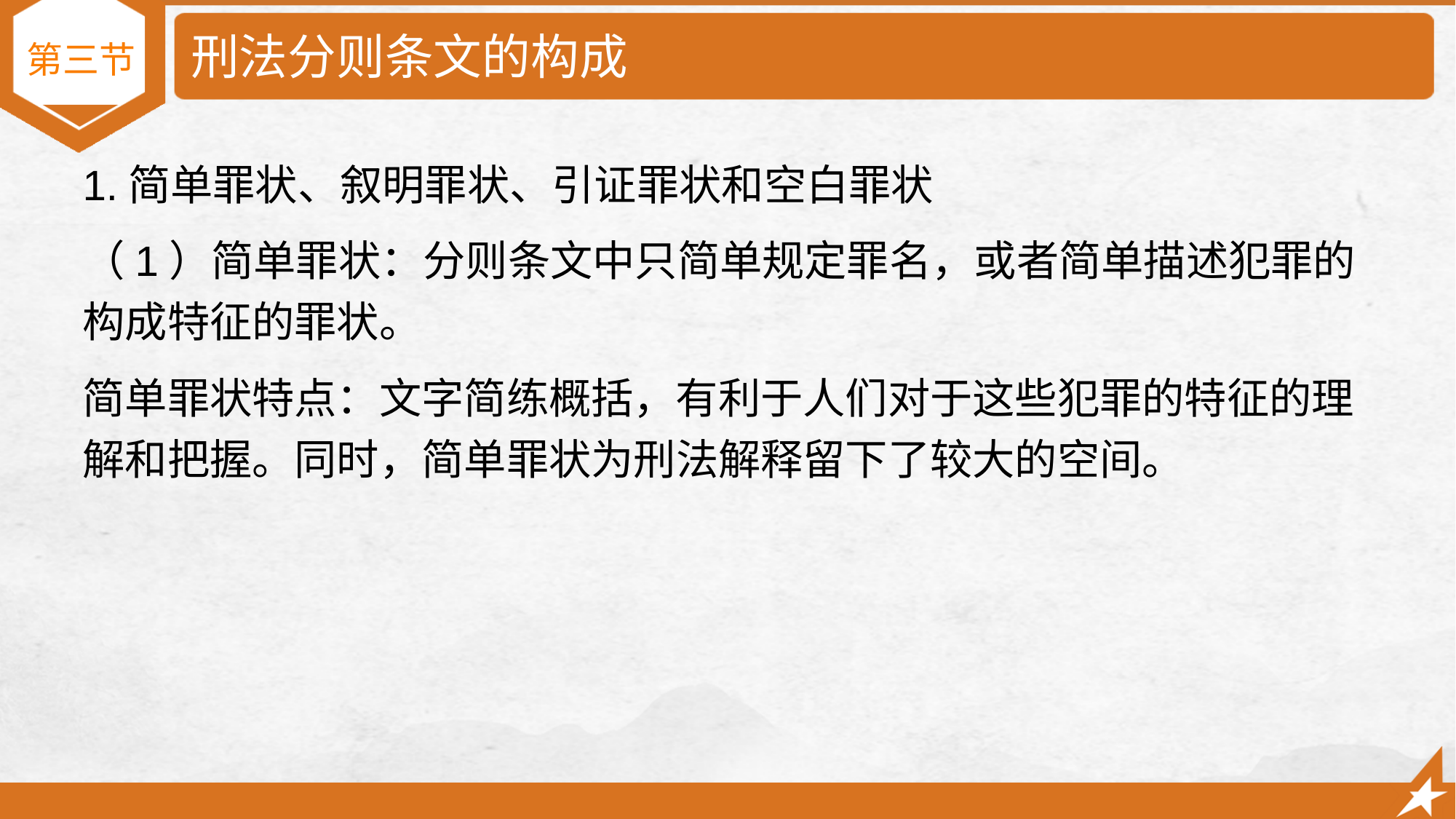

# 刑法分则条文的构成
第三节
1.简单罪状、叙明罪状、引证罪状和空白罪状
（1）简单罪状：分则条文中只简单规定罪名，或者简单描述犯罪的构成特征的罪状。
简单罪状特点：文字简练概括，有利于人们对于这些犯罪的特征的理解和把握。同时，简单罪状为刑法解释留下了较大的空间。